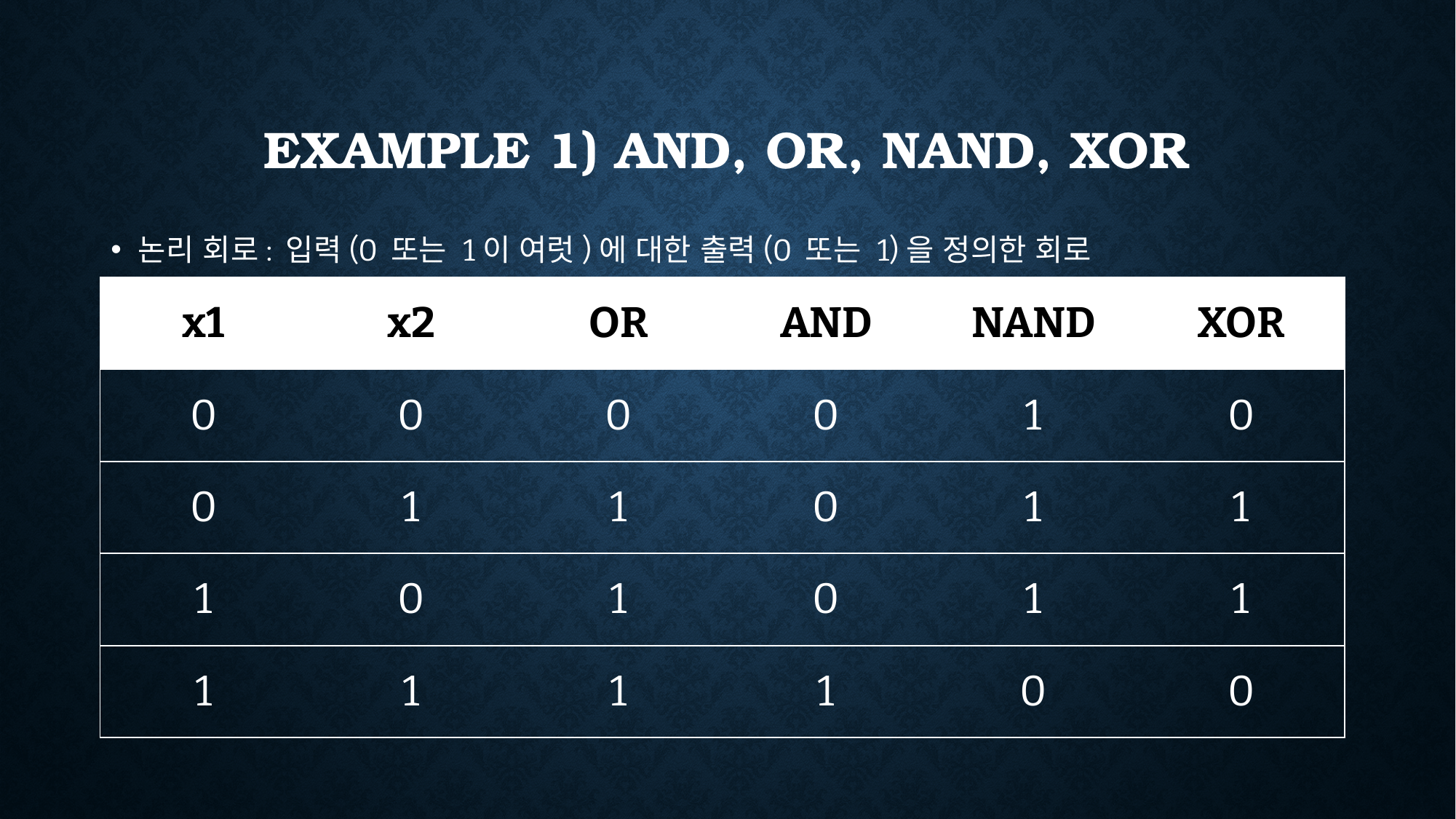

# Example 1) and, or, nand, xor
논리 회로: 입력(0 또는 1이 여럿)에 대한 출력(0 또는 1)을 정의한 회로
| x1 | x2 | OR | AND | NAND | XOR |
| --- | --- | --- | --- | --- | --- |
| 0 | 0 | 0 | 0 | 1 | 0 |
| 0 | 1 | 1 | 0 | 1 | 1 |
| 1 | 0 | 1 | 0 | 1 | 1 |
| 1 | 1 | 1 | 1 | 0 | 0 |